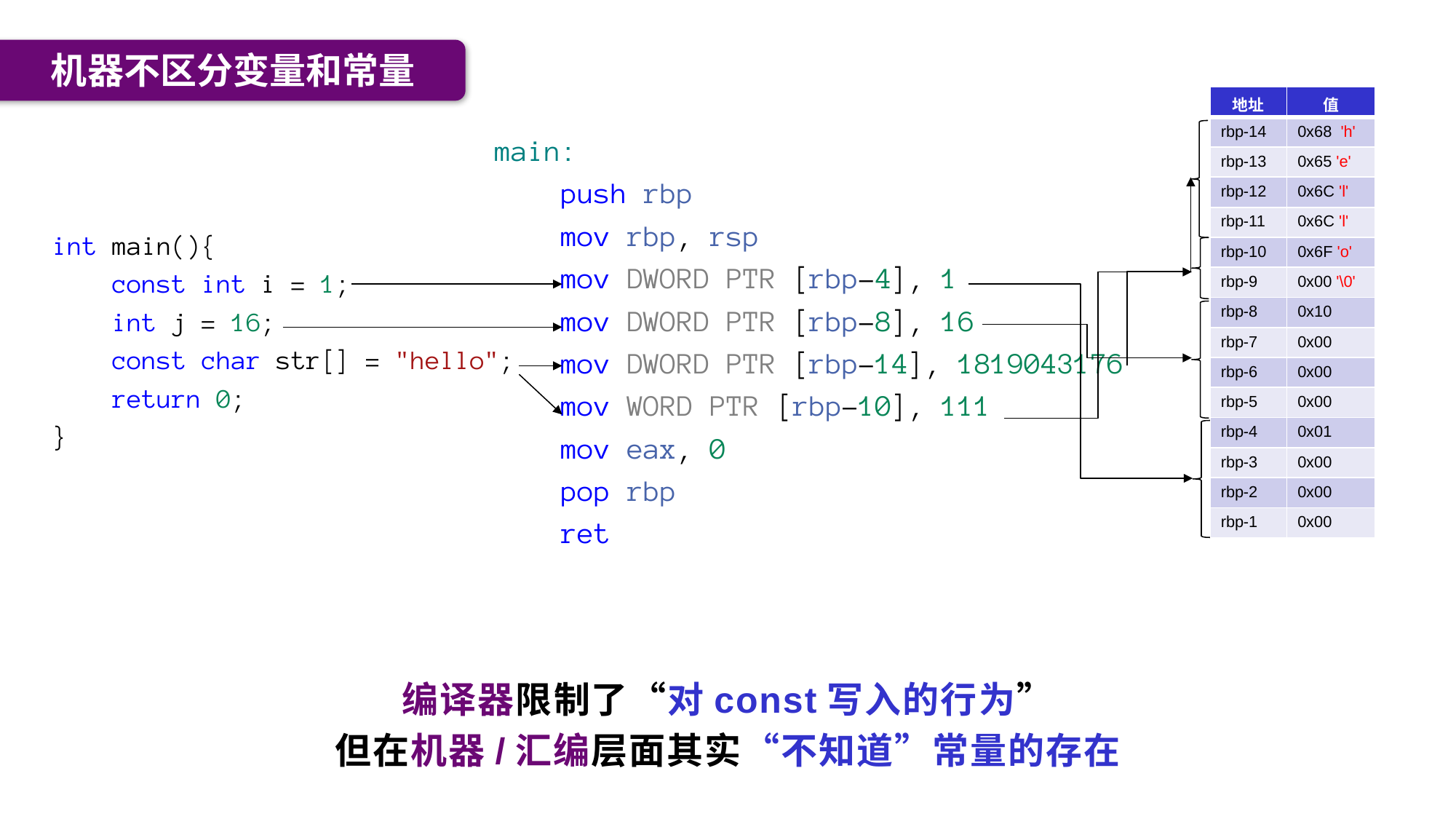

机器不区分变量和常量
| 地址 | 值 |
| --- | --- |
| rbp-14 | 0x68 'h' |
| rbp-13 | 0x65 'e' |
| rbp-12 | 0x6C 'l' |
| rbp-11 | 0x6C 'l' |
| rbp-10 | 0x6F 'o' |
| rbp-9 | 0x00 '\0' |
| rbp-8 | 0x10 |
| rbp-7 | 0x00 |
| rbp-6 | 0x00 |
| rbp-5 | 0x00 |
| rbp-4 | 0x01 |
| rbp-3 | 0x00 |
| rbp-2 | 0x00 |
| rbp-1 | 0x00 |

main:
    push rbp
    mov rbp, rsp
    mov DWORD PTR [rbp-4], 1
    mov DWORD PTR [rbp-8], 16
    mov DWORD PTR [rbp-14], 1819043176
    mov WORD PTR [rbp-10], 111
    mov eax, 0
    pop rbp
    ret
int main(){
    const int i = 1;
    int j = 16;
    const char str[] = "hello";
    return 0;
}

编译器限制了“对const写入的行为”
但在机器/汇编层面其实“不知道”常量的存在